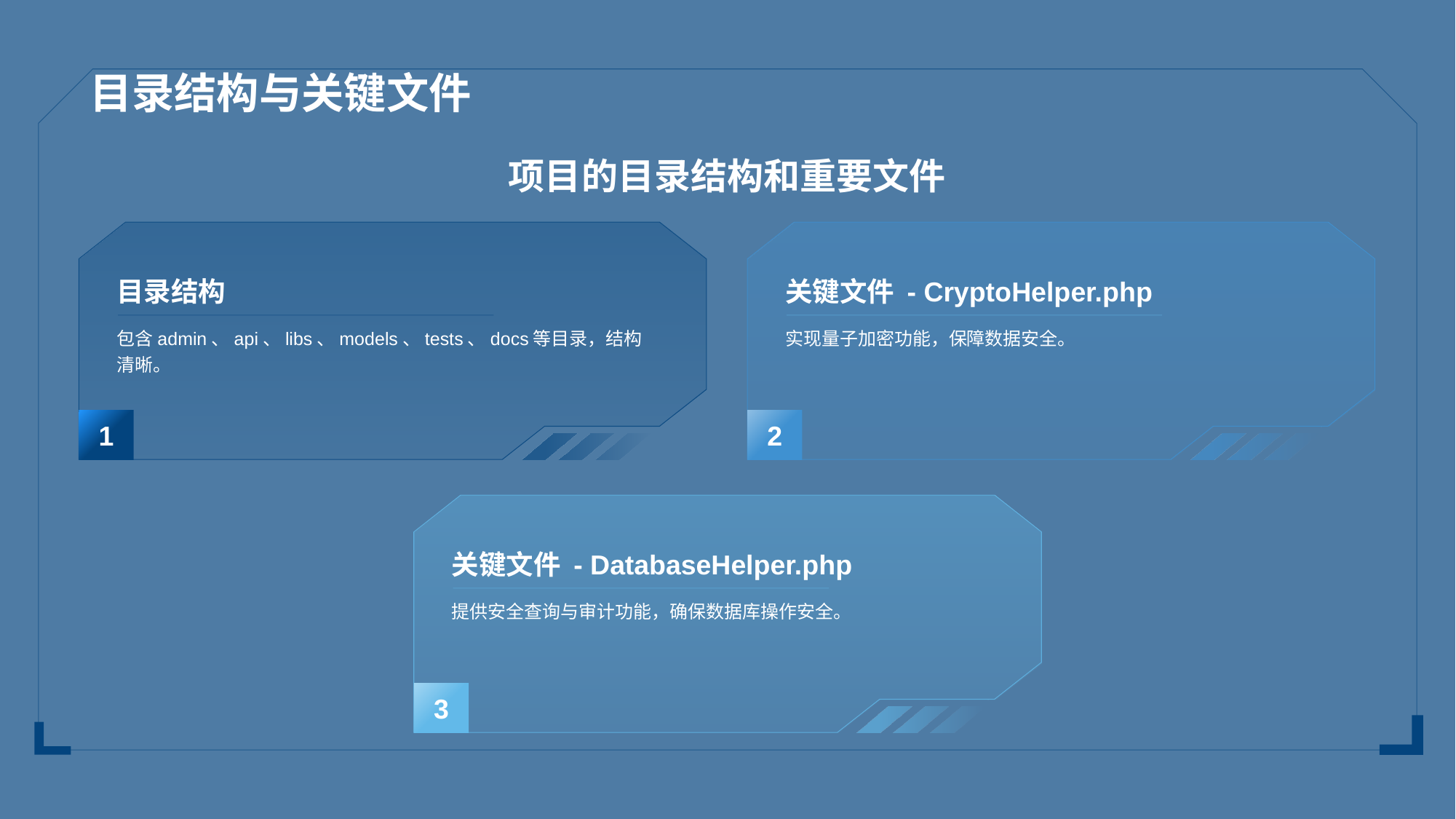

# 目录结构与关键文件

项目的目录结构和重要文件

目录结构
包含admin、api、libs、models、tests、docs等目录，结构清晰。
1

关键文件 - CryptoHelper.php
实现量子加密功能，保障数据安全。
2

关键文件 - DatabaseHelper.php
提供安全查询与审计功能，确保数据库操作安全。
3